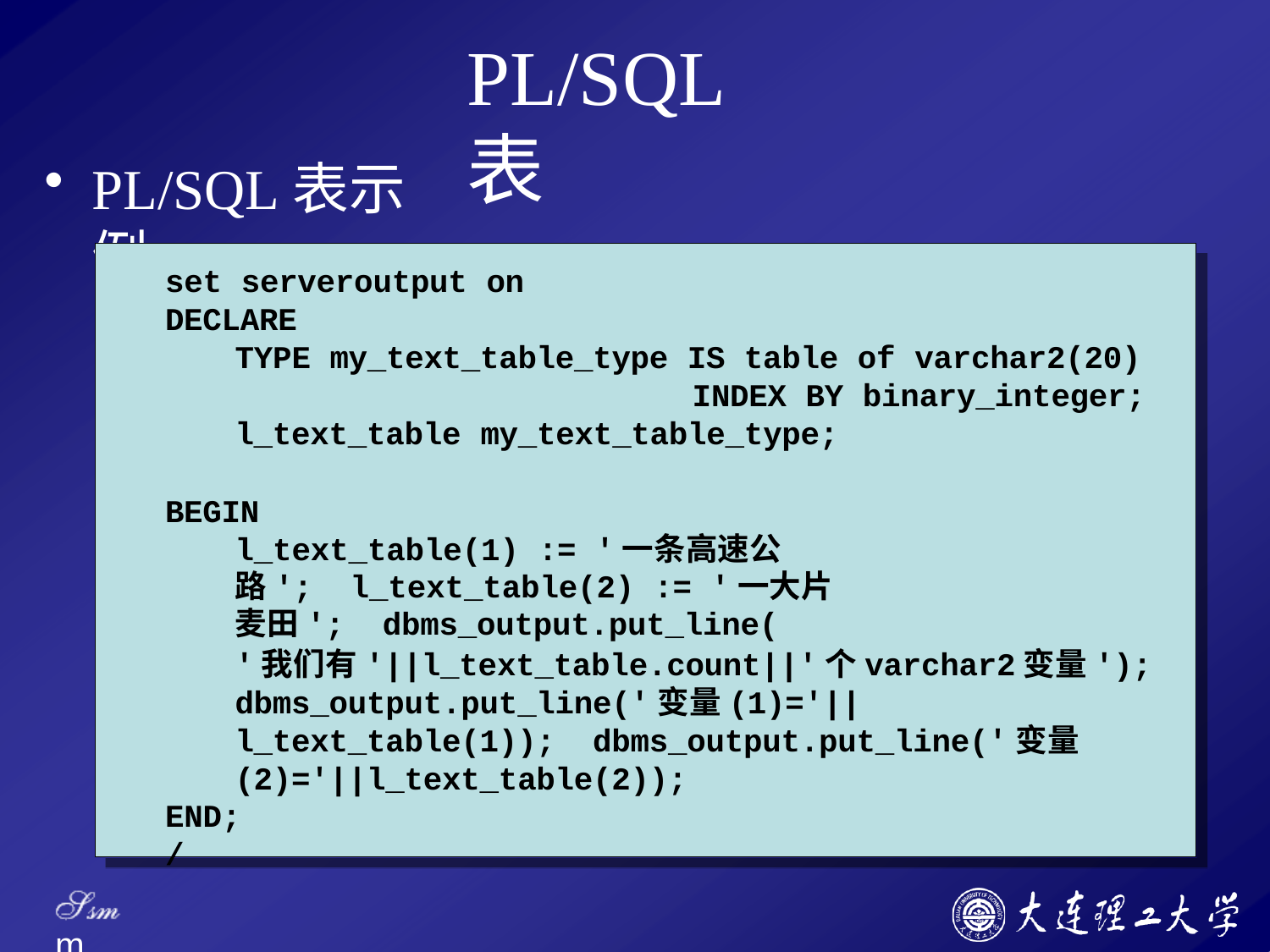

# PL/SQL表
PL/SQL表示例

set serveroutput on
DECLARE
TYPE my_text_table_type IS table of varchar2(20)
INDEX BY binary_integer;
l_text_table my_text_table_type;

BEGIN
l_text_table(1) := '一条高速公路';  l_text_table(2) := '一大片麦田';  dbms_output.put_line(
'我们有'||l_text_table.count||'个varchar2变量');  dbms_output.put_line('变量(1)='||l_text_table(1));  dbms_output.put_line('变量(2)='||l_text_table(2));
END;
/

Ssm